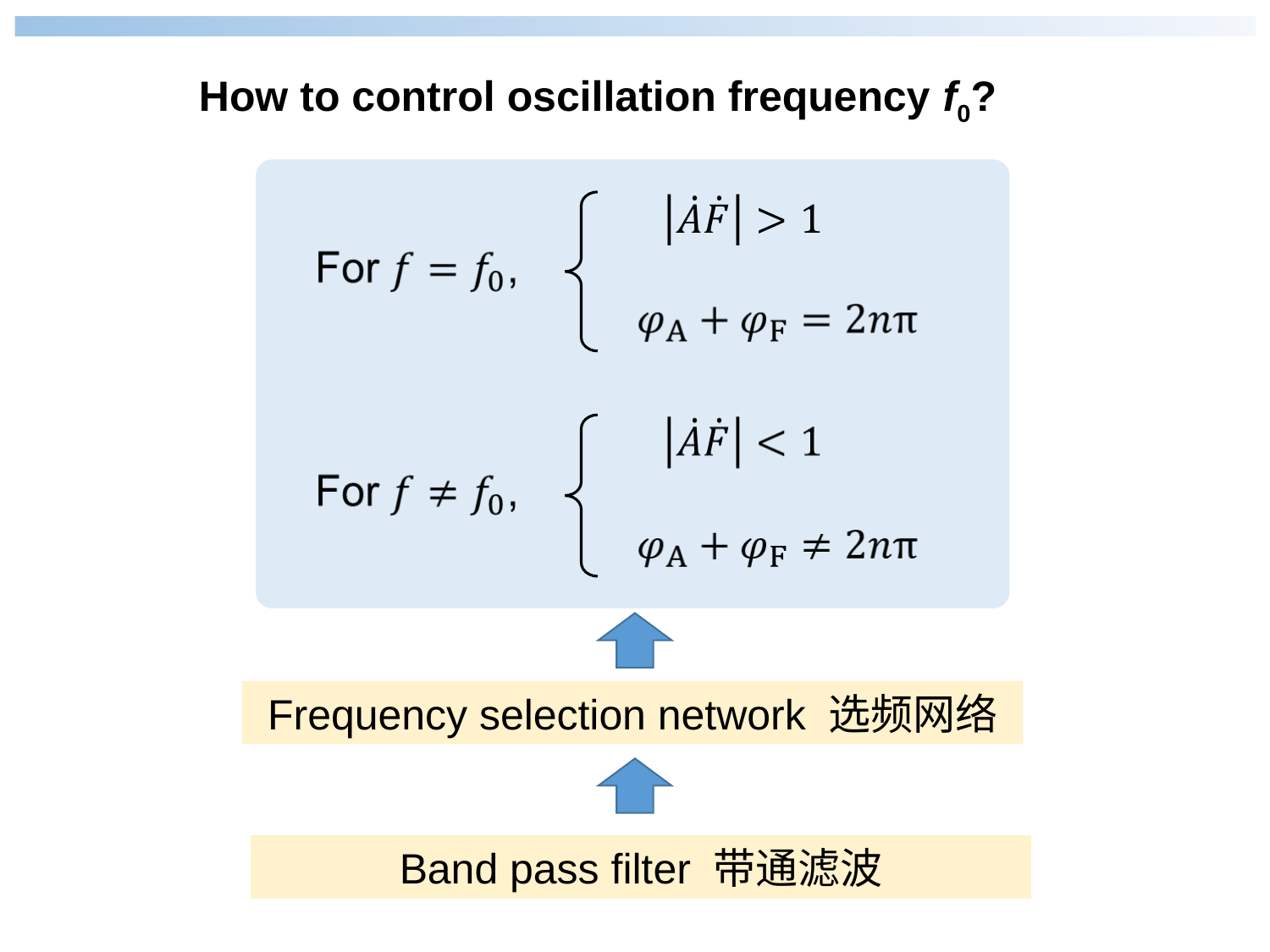

How to control oscillation frequency f0?

Frequency selection network 选频网络

Band pass filter 带通滤波